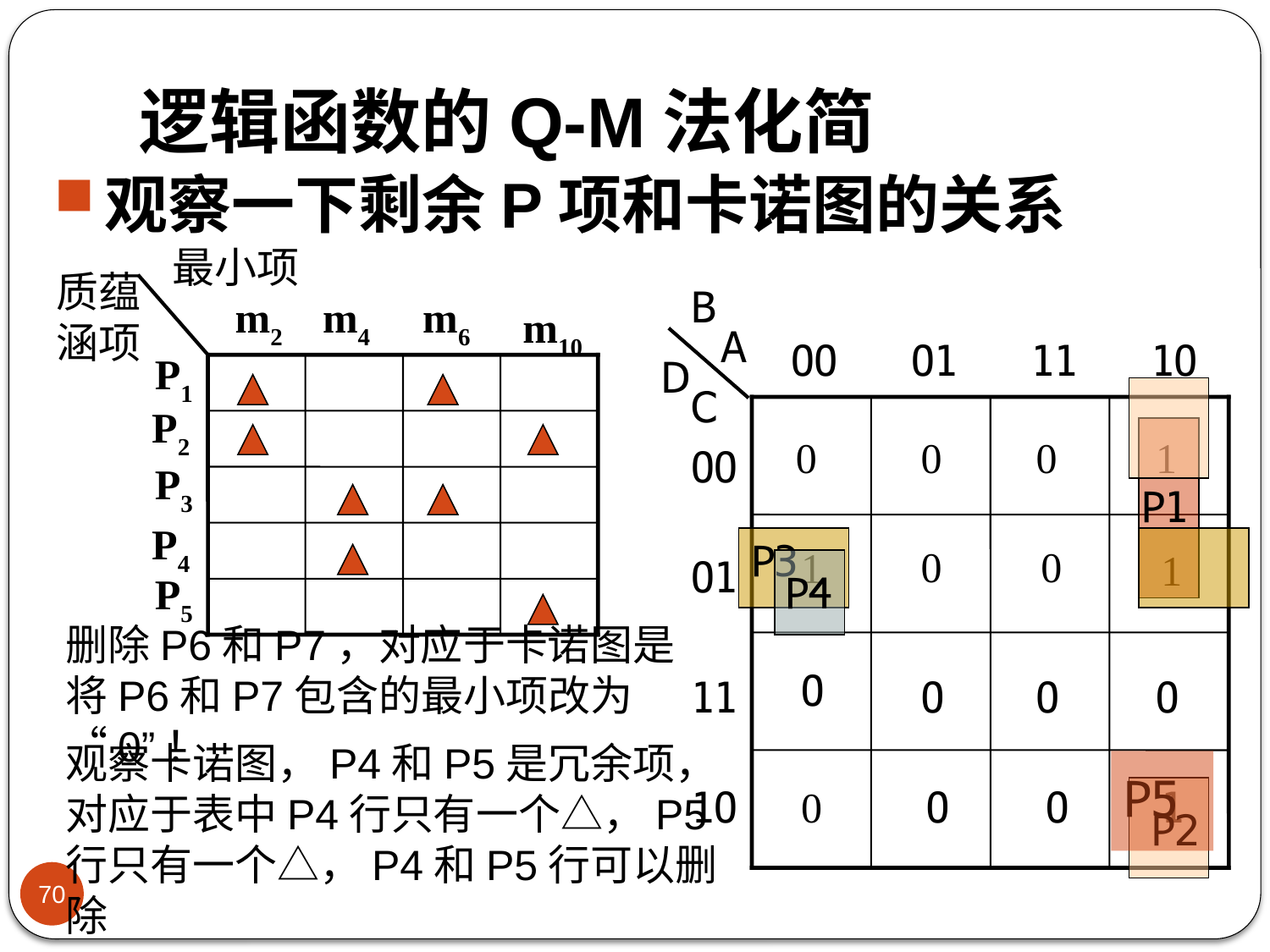

# 逻辑函数的Q-M法化简
观察一下剩余P项和卡诺图的关系

最小项
质蕴
涵项

m2
m4
m6
m10
P1
P2
P3
P4
P5

B
A
D
C

00
01
11
10
00
01
11
10

P2

P1
0
0
1
0
0
0
1
1
0
0
0
0
0
0
1
0

P3

P4
删除P6和P7，对应于卡诺图是将P6和P7包含的最小项改为“0”！

P5
观察卡诺图，P4和P5是冗余项，
对应于表中P4行只有一个△，P5
行只有一个△，P4和P5行可以删除
70